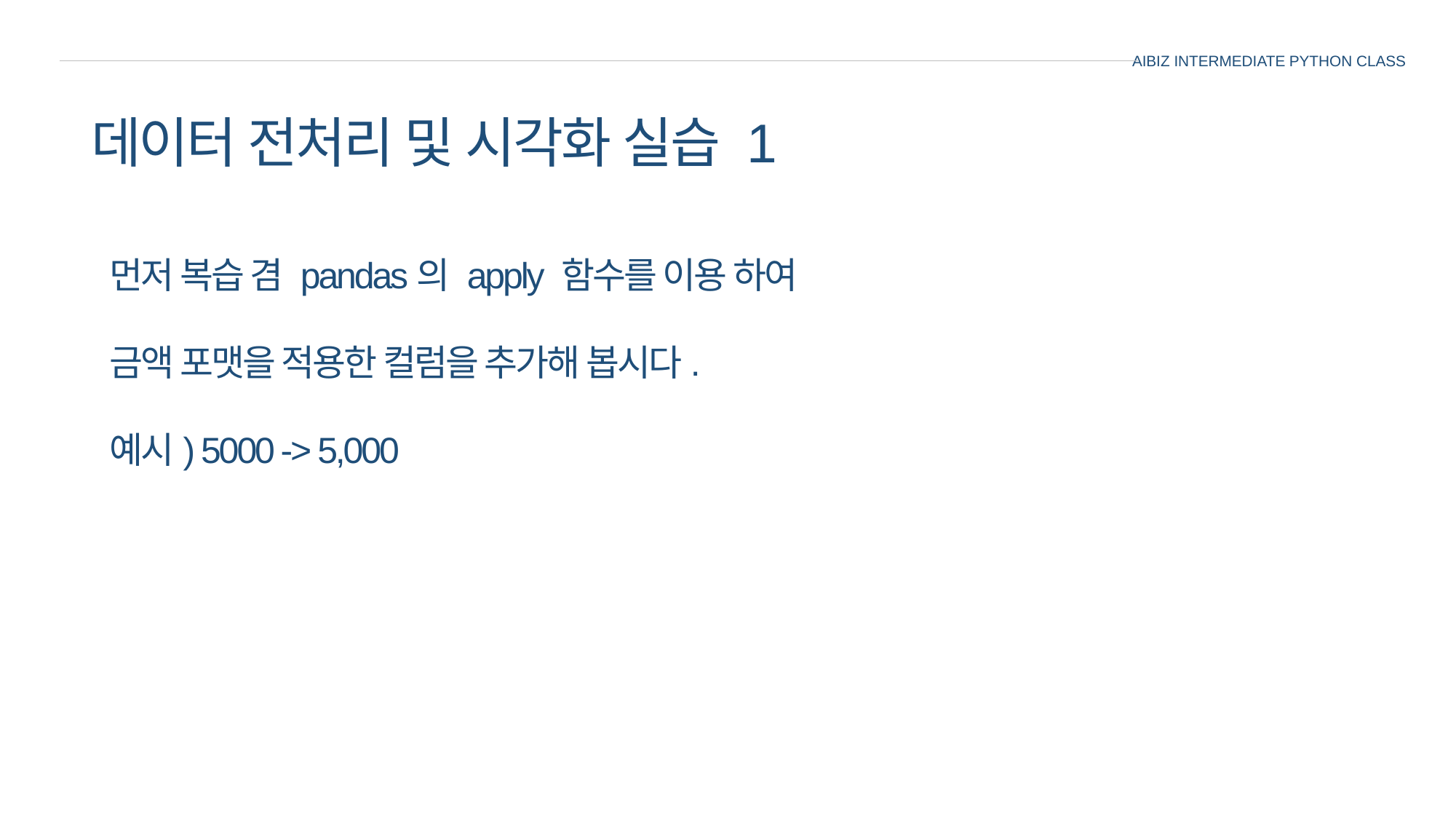

AIBIZ INTERMEDIATE PYTHON CLASS
데이터 전처리 및 시각화 실습 1
먼저 복습 겸 pandas의 apply 함수를 이용 하여

금액 포맷을 적용한 컬럼을 추가해 봅시다.

예시) 5000 -> 5,000